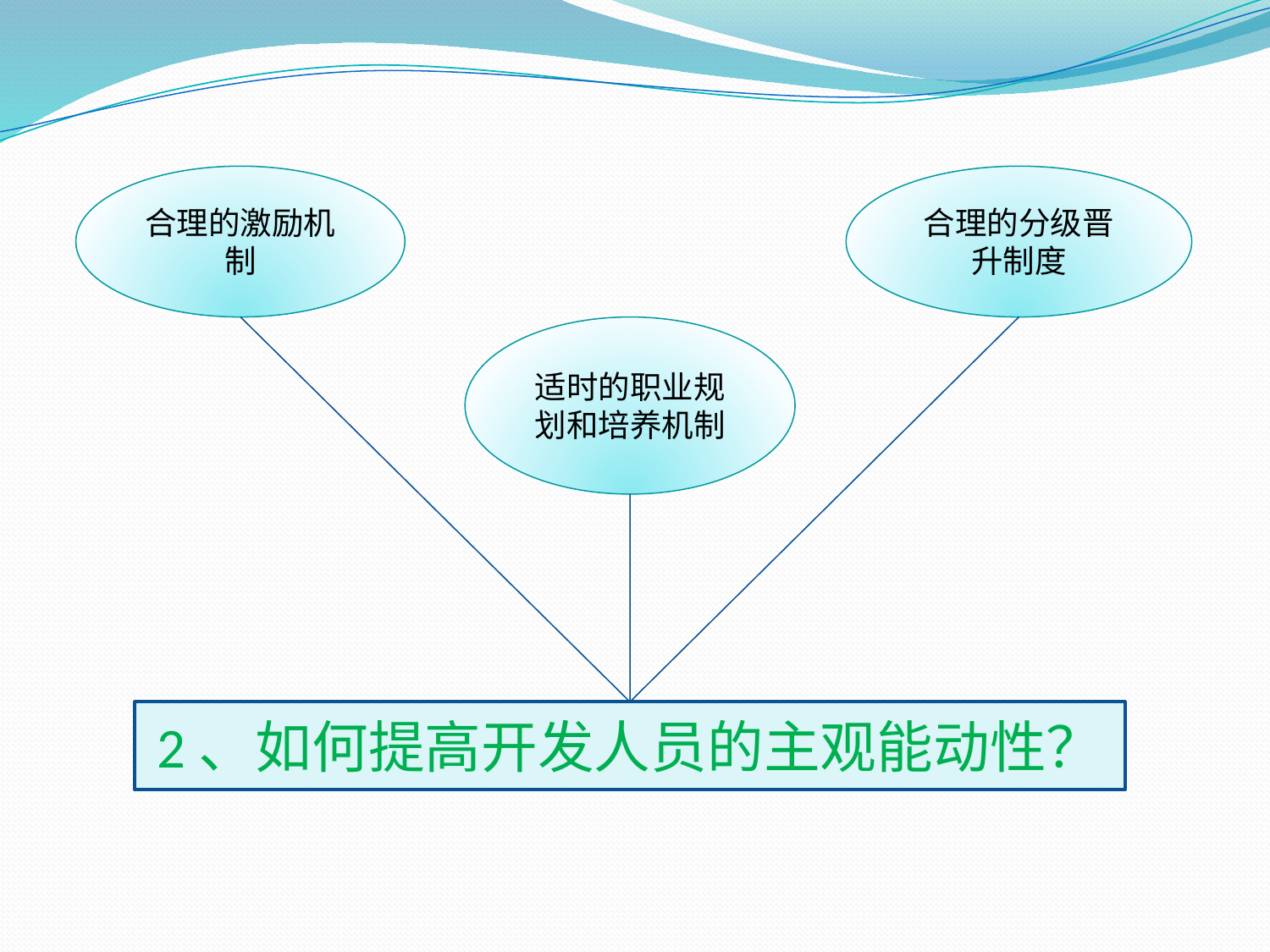

合理的激励机制
合理的分级晋升制度
适时的职业规划和培养机制
2、如何提高开发人员的主观能动性？